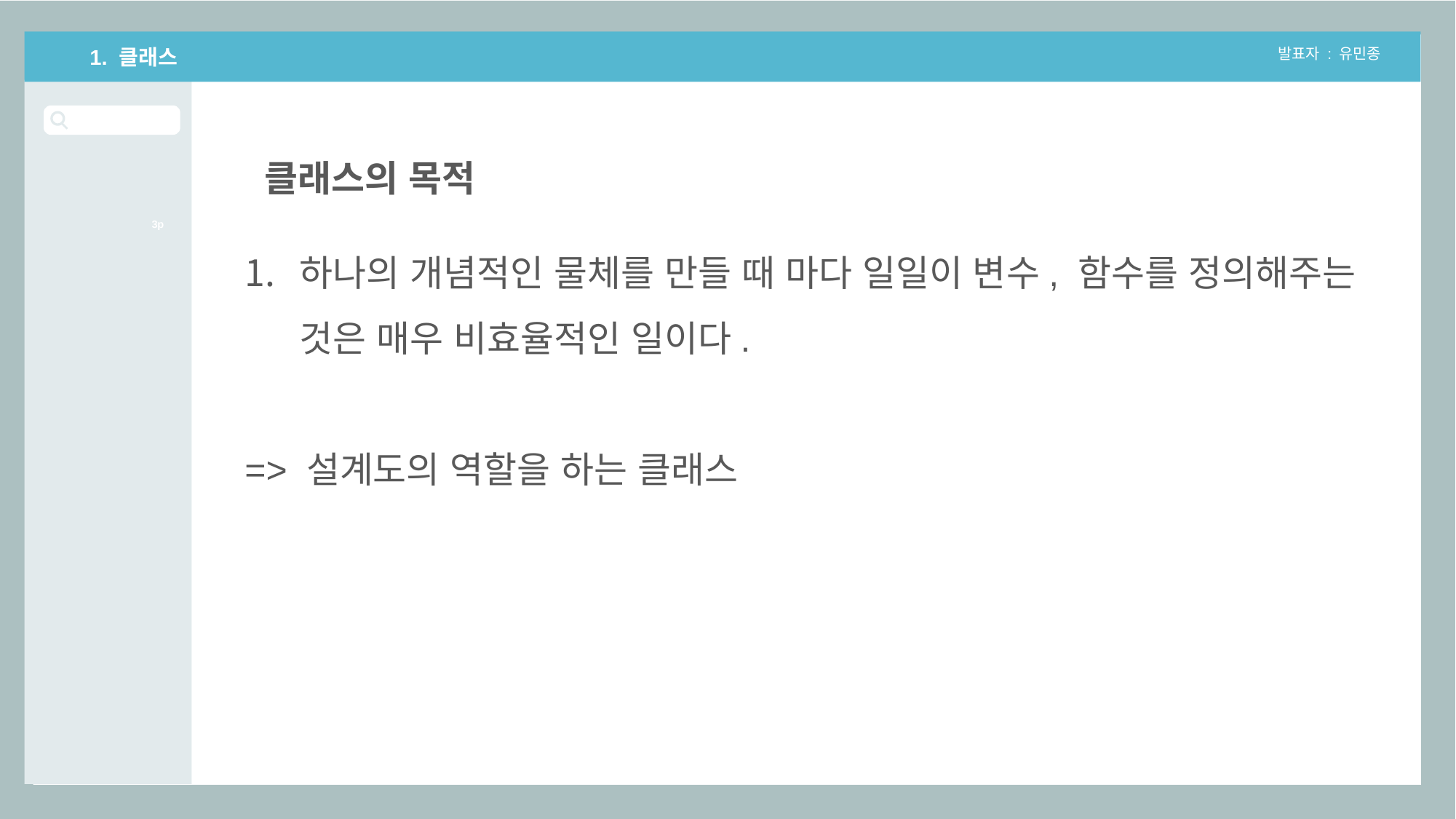

1. 클래스
발표자 : 유민종

클래스의 목적
3p
하나의 개념적인 물체를 만들 때 마다 일일이 변수, 함수를 정의해주는 것은 매우 비효율적인 일이다.

=> 설계도의 역할을 하는 클래스